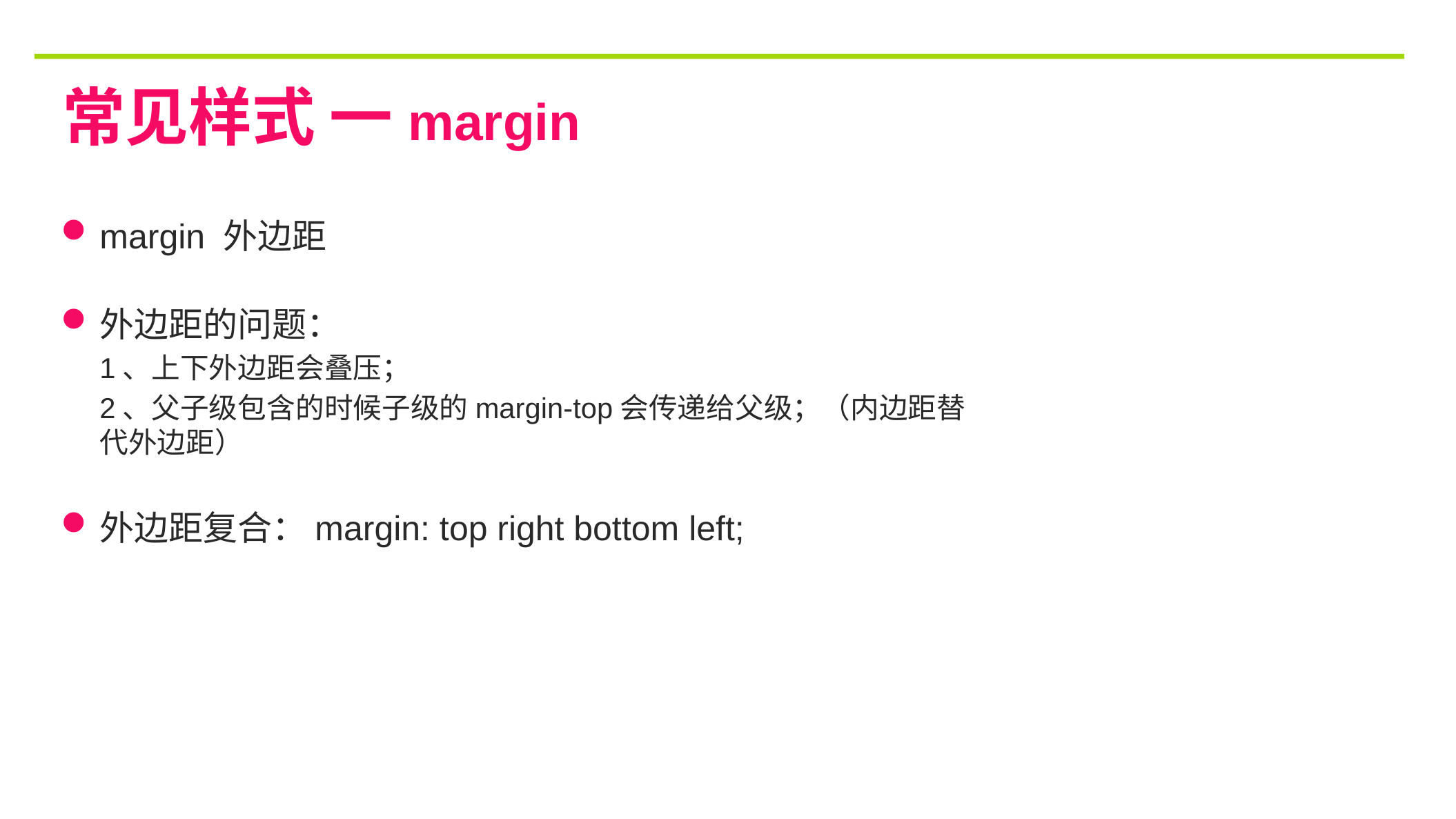

常见样式 一margin

margin 外边距

外边距的问题：
	1、上下外边距会叠压；
	2、父子级包含的时候子级的margin-top会传递给父级；（内边距替代外边距）

外边距复合：margin: top right bottom left;